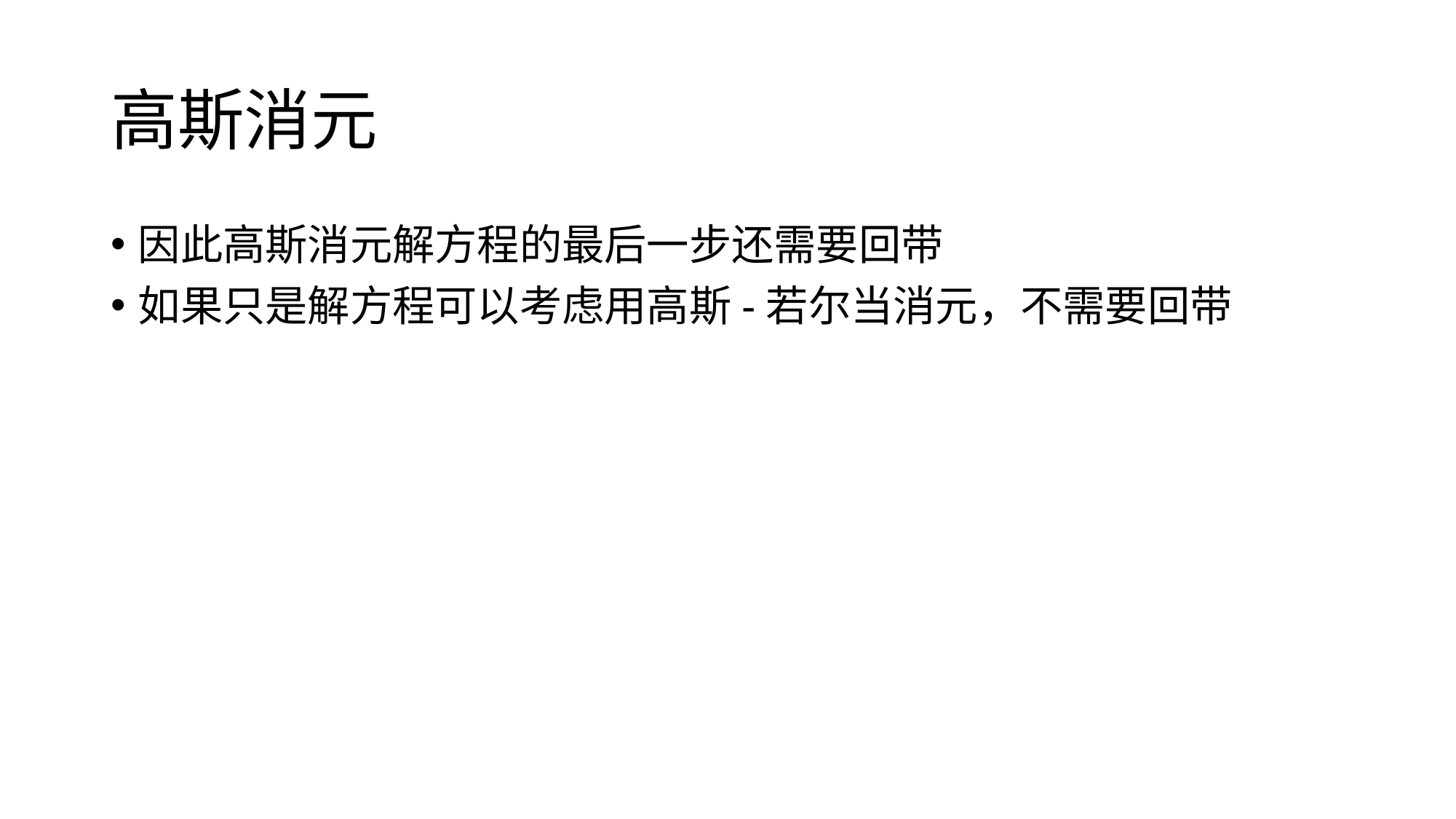

# 高斯消元
因此高斯消元解方程的最后一步还需要回带
如果只是解方程可以考虑用高斯-若尔当消元，不需要回带